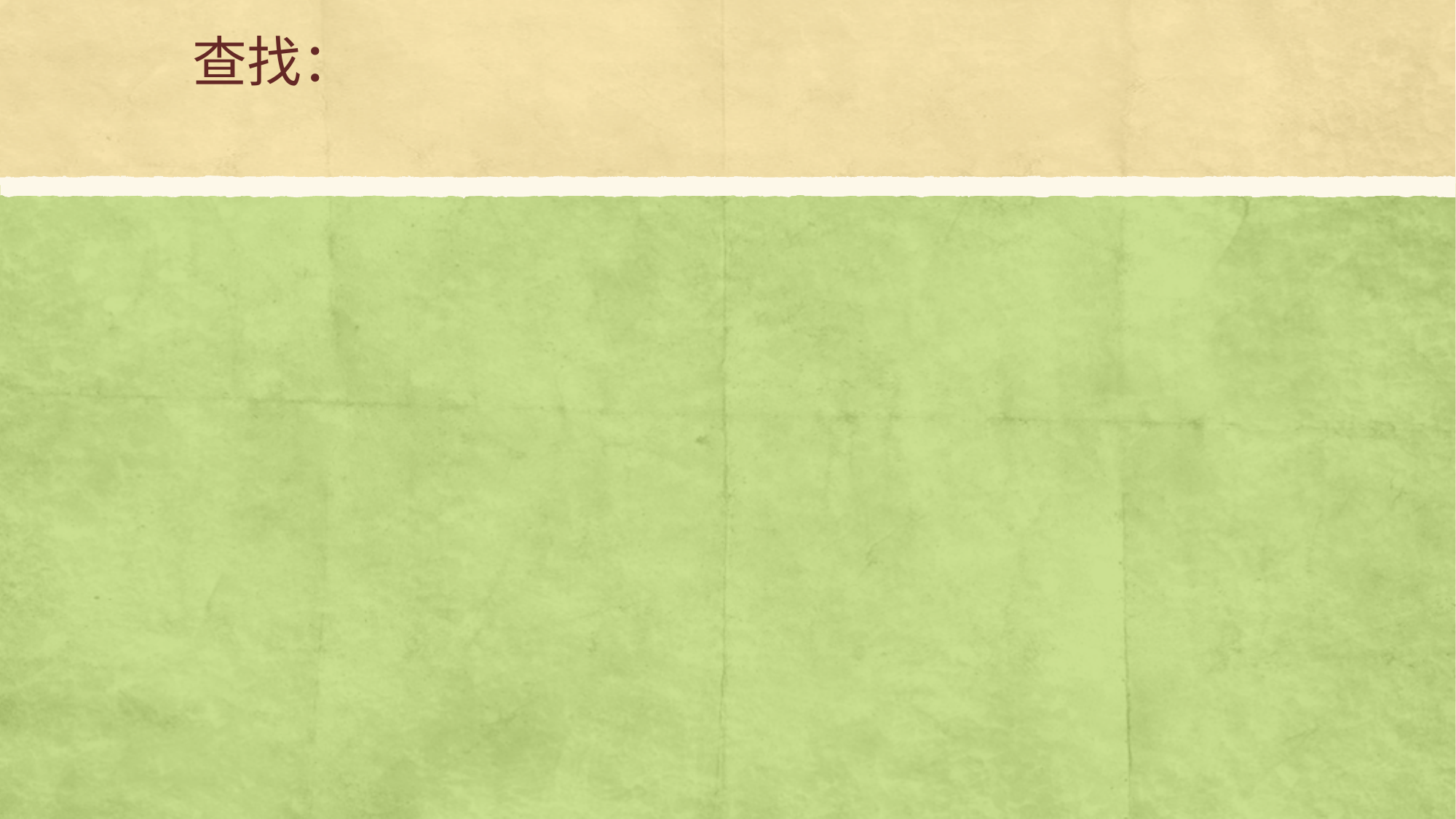

# 查找：
void search(char ss[]) //查找
{
	node *p=root; //p指向根节点
	int t=0;
	for(int i=0;ss[i];i++)
	{
		p=p->next[ss[i]-'a']; //p指向下一结点
		if(p->num>1)
		{
			tt[t]=ss[i];
			t++;
		}
		if(p->num==1)
		{
			tt[t]=ss[i];
			tt[t+1]='\0';
			return;
		}
	}
	tt[t]='\0‘ ;//这个是防止上面的p->num都是大于1的
	return ;
} // tt[]数组是输出将所有字符串可以区别的前缀